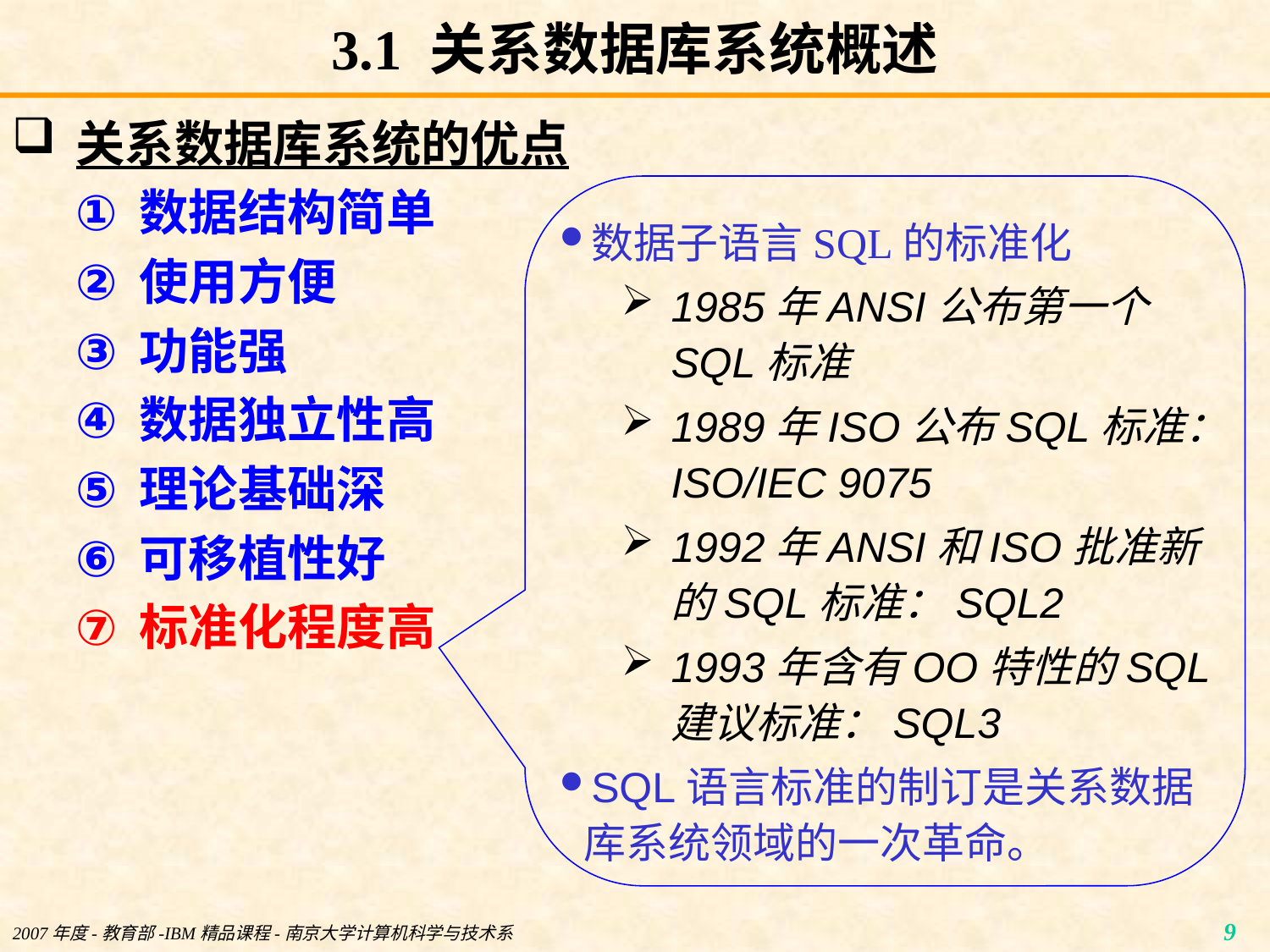

# 3.1 关系数据库系统概述
关系数据库系统的优点
数据结构简单
使用方便
功能强
数据独立性高
理论基础深
可移植性好
标准化程度高
数据子语言SQL的标准化
1985年ANSI公布第一个SQL标准
1989年ISO公布SQL标准：ISO/IEC 9075
1992年ANSI和ISO批准新的SQL标准：SQL2
1993年含有OO特性的SQL建议标准：SQL3
SQL语言标准的制订是关系数据库系统领域的一次革命。
9
2007年度-教育部-IBM精品课程-南京大学计算机科学与技术系